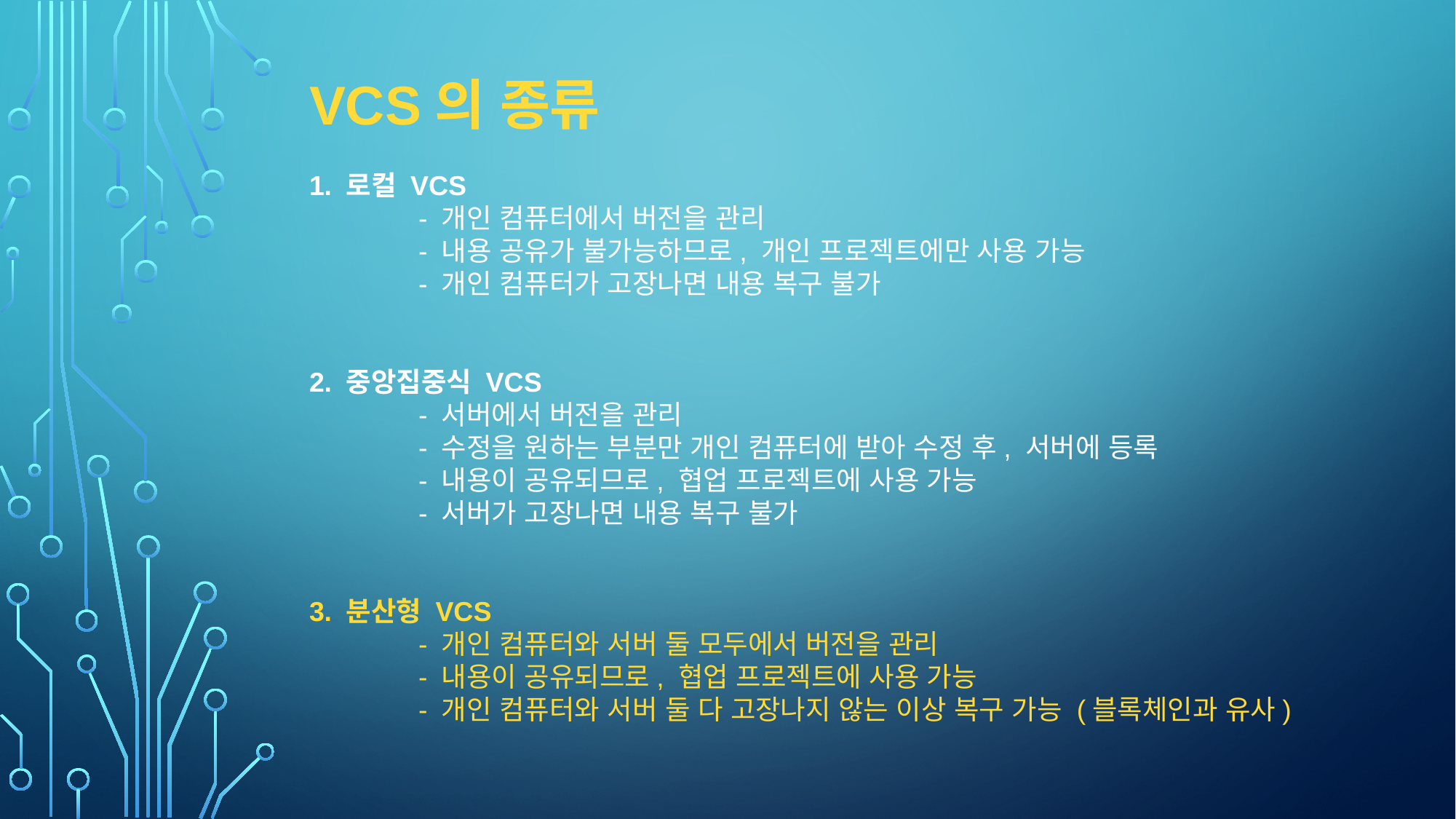

VCS의 종류

1. 로컬 VCS
	- 개인 컴퓨터에서 버전을 관리
	- 내용 공유가 불가능하므로, 개인 프로젝트에만 사용 가능
	- 개인 컴퓨터가 고장나면 내용 복구 불가

2. 중앙집중식 VCS
 	- 서버에서 버전을 관리
	- 수정을 원하는 부분만 개인 컴퓨터에 받아 수정 후, 서버에 등록
	- 내용이 공유되므로, 협업 프로젝트에 사용 가능
	- 서버가 고장나면 내용 복구 불가

3. 분산형 VCS
	- 개인 컴퓨터와 서버 둘 모두에서 버전을 관리
	- 내용이 공유되므로, 협업 프로젝트에 사용 가능
	- 개인 컴퓨터와 서버 둘 다 고장나지 않는 이상 복구 가능 (블록체인과 유사)